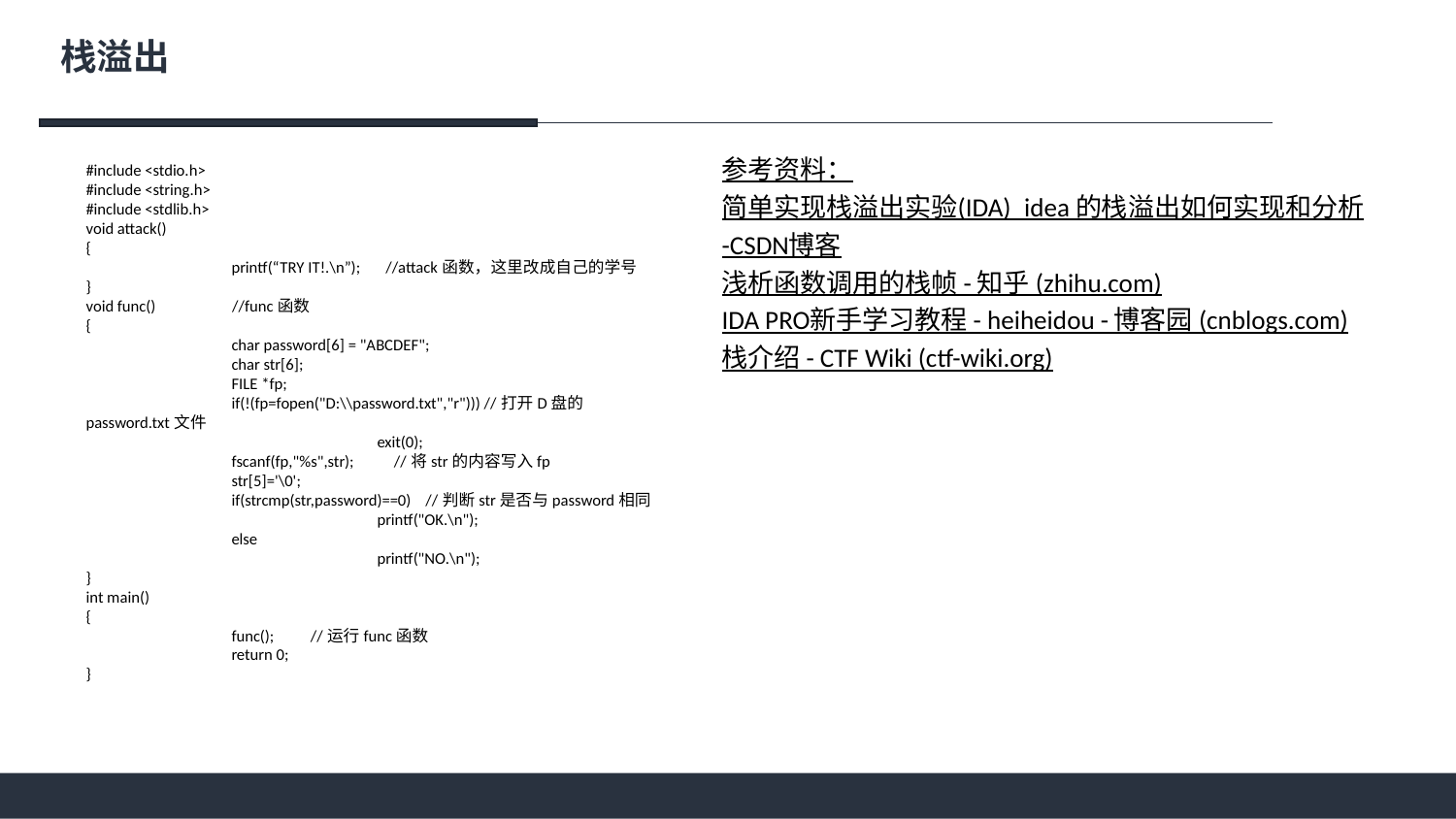

栈溢出
参考资料：
简单实现栈溢出实验(IDA)_idea 的栈溢出如何实现和分析-CSDN博客
浅析函数调用的栈帧 - 知乎 (zhihu.com)
IDA PRO新手学习教程 - heiheidou - 博客园 (cnblogs.com)
栈介绍 - CTF Wiki (ctf-wiki.org)
#include <stdio.h>
#include <string.h>
#include <stdlib.h>
void attack()
{
	printf(“TRY IT!.\n”);       //attack函数，这里改成自己的学号
}
void func()                     //func函数
{
	char password[6] = "ABCDEF";
	char str[6];
	FILE *fp;
	if(!(fp=fopen("D:\\password.txt","r"))) //打开D盘的password.txt文件
		exit(0);
	fscanf(fp,"%s",str);           //将str的内容写入fp
	str[5]='\0';
	if(strcmp(str,password)==0)    //判断str是否与password相同
		printf("OK.\n");
	else
		printf("NO.\n");
}
int main()
{
	func();          //运行func函数
	return 0;
}